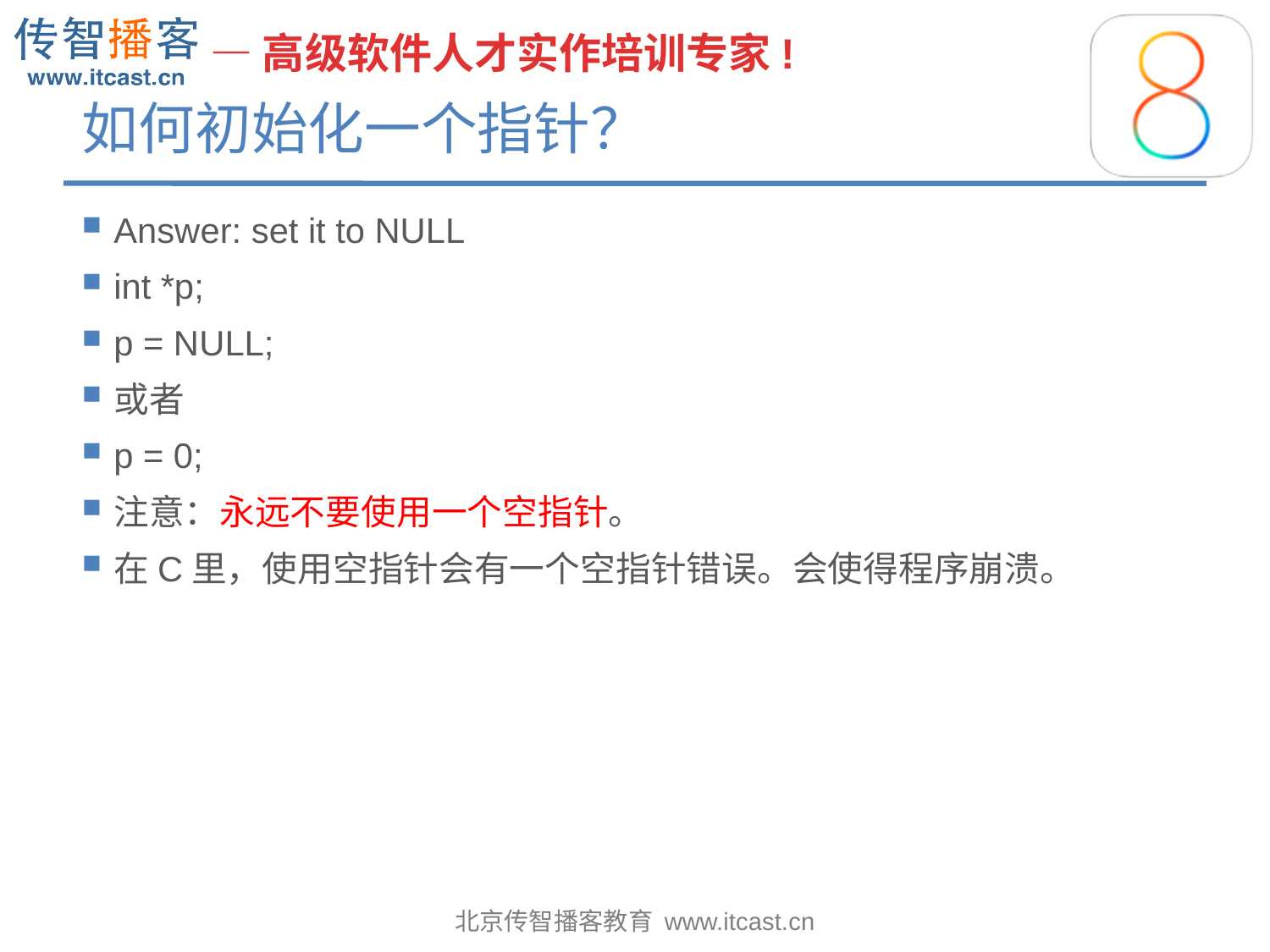

# 如何初始化一个指针？
Answer: set it to NULL
int *p;
p = NULL;
或者
p = 0;
注意：永远不要使用一个空指针。
在C里，使用空指针会有一个空指针错误。会使得程序崩溃。